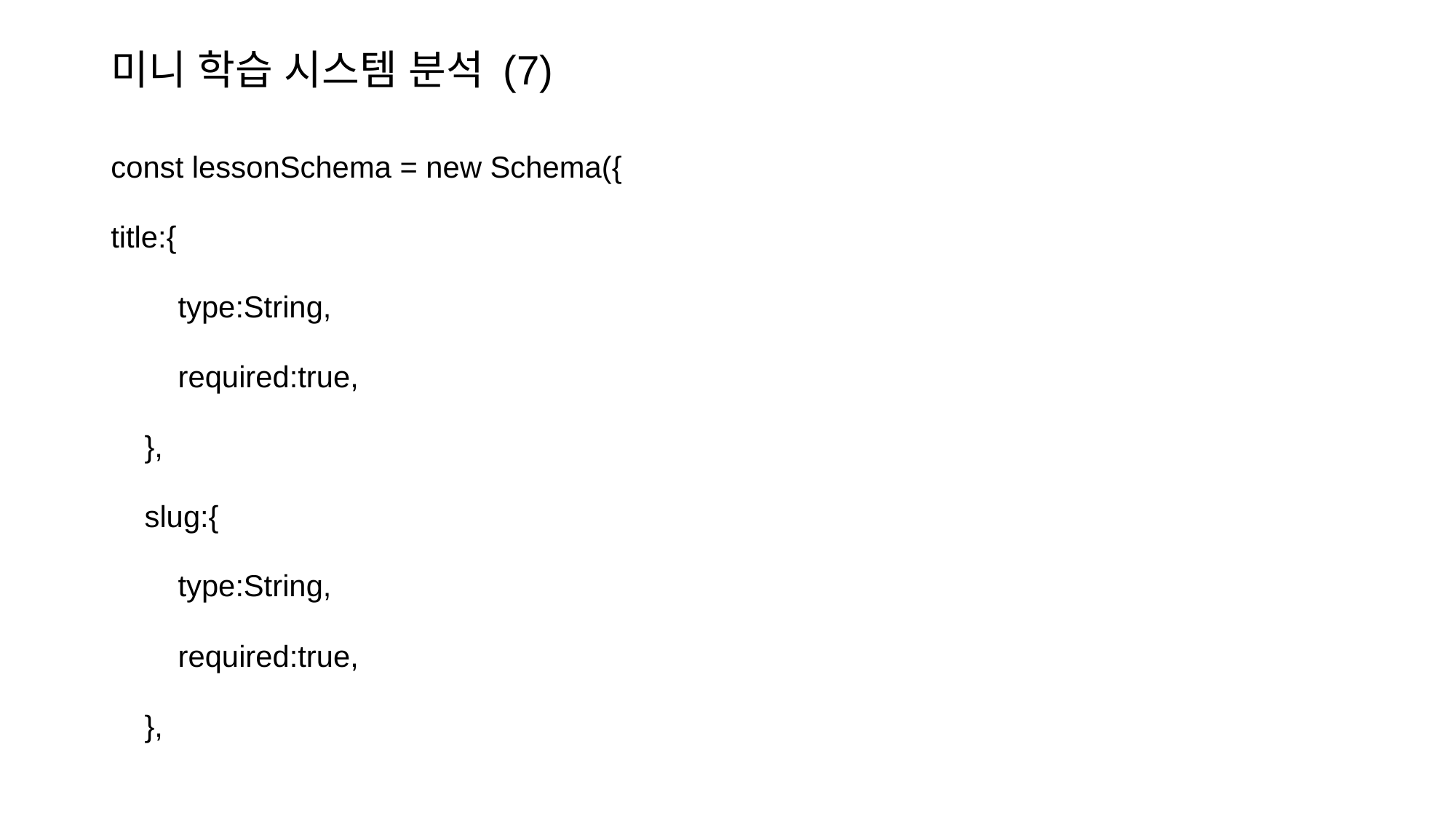

# 미니 학습 시스템 분석 (7)
const lessonSchema = new Schema({
title:{
        type:String,
        required:true,
    },
    slug:{
        type:String,
        required:true,
    },